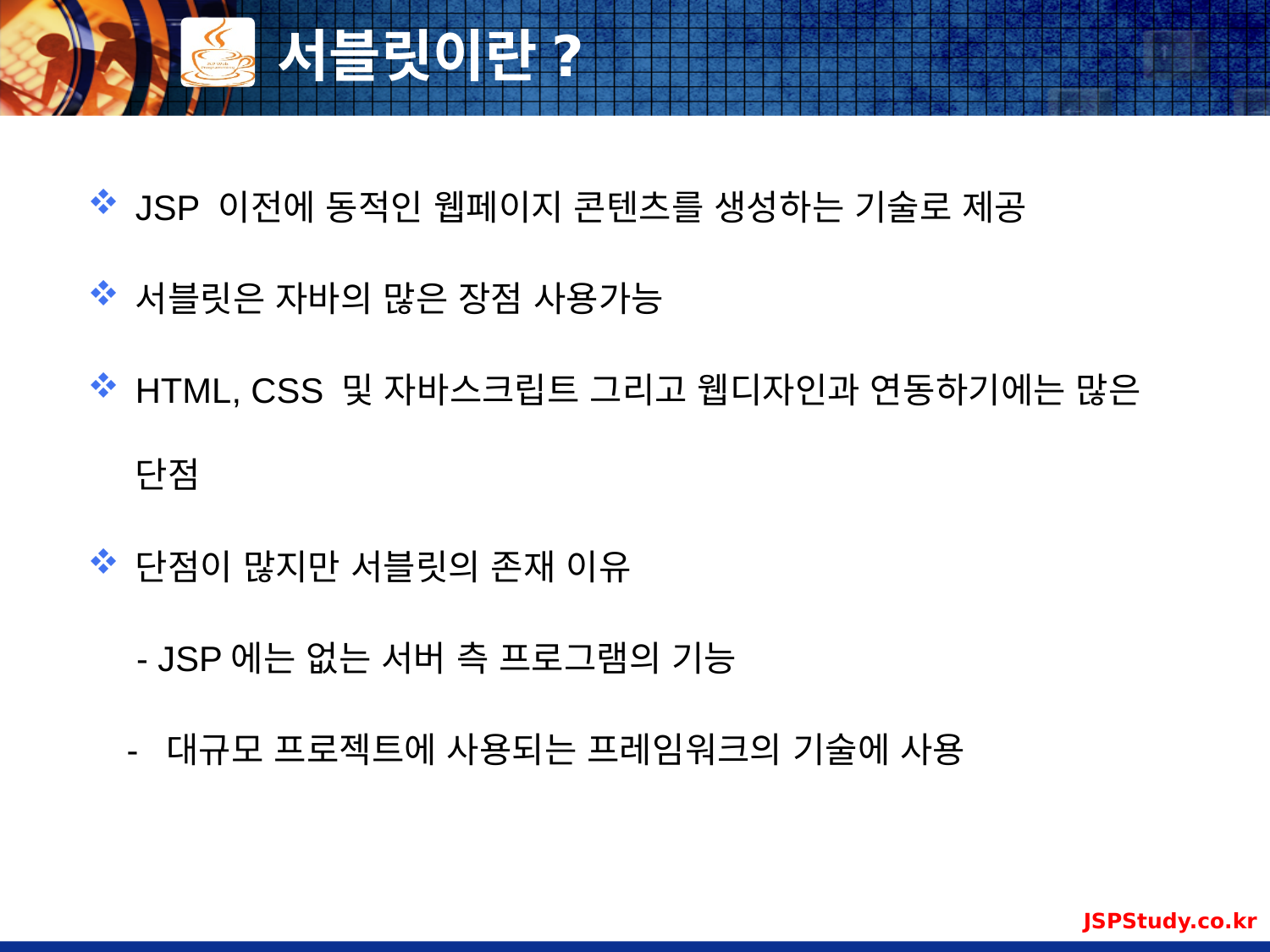

# 서블릿이란?
JSP 이전에 동적인 웹페이지 콘텐츠를 생성하는 기술로 제공
서블릿은 자바의 많은 장점 사용가능
HTML, CSS 및 자바스크립트 그리고 웹디자인과 연동하기에는 많은 단점
단점이 많지만 서블릿의 존재 이유
     - JSP에는 없는 서버 측 프로그램의 기능
    -  대규모 프로젝트에 사용되는 프레임워크의 기술에 사용

JSPStudy.co.kr